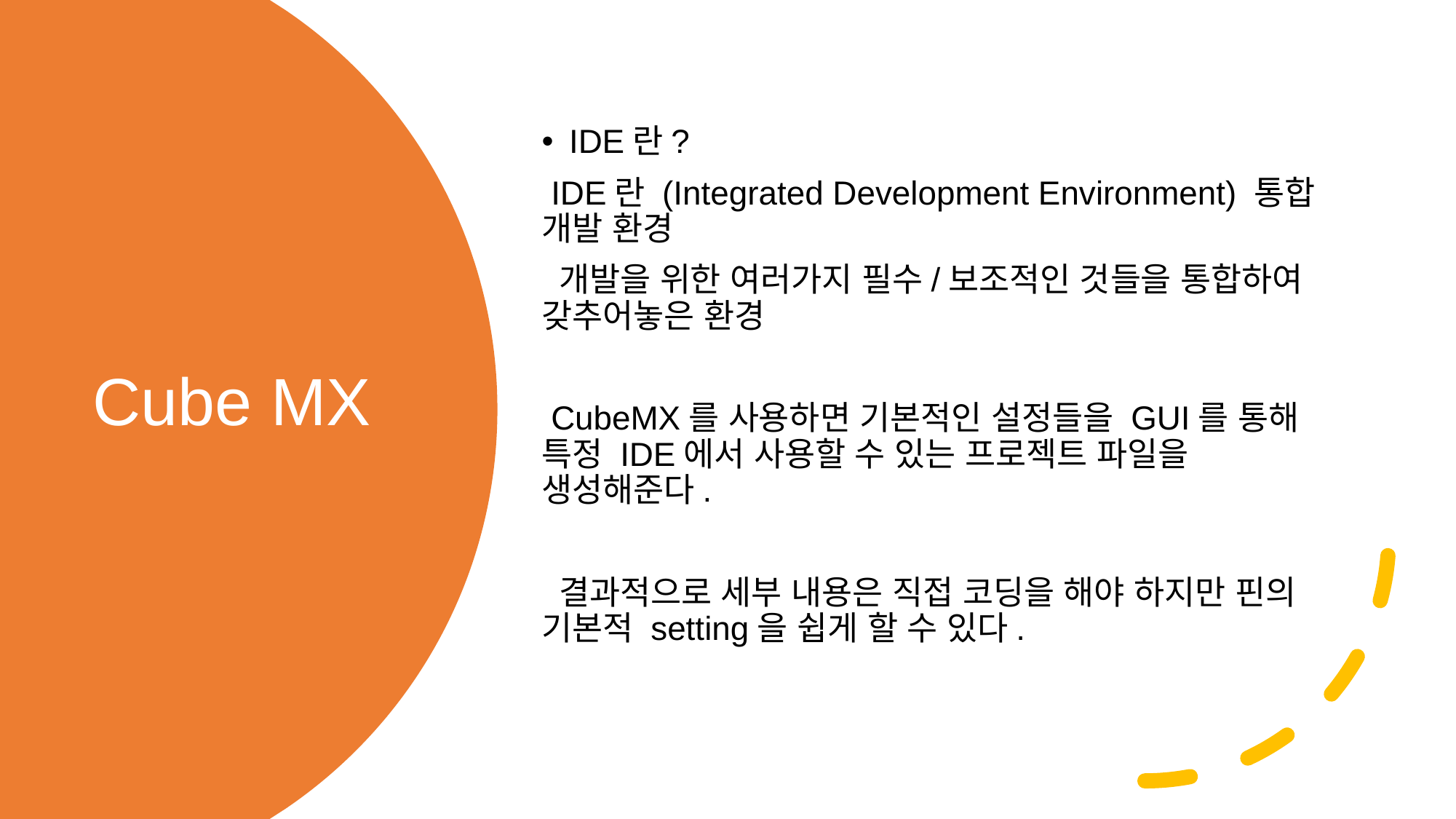

IDE란?
 IDE란 (Integrated Development Environment) 통합 개발 환경
 개발을 위한 여러가지 필수/보조적인 것들을 통합하여 갖추어놓은 환경

 CubeMX를 사용하면 기본적인 설정들을 GUI를 통해 특정 IDE에서 사용할 수 있는 프로젝트 파일을 생성해준다.

 결과적으로 세부 내용은 직접 코딩을 해야 하지만 핀의 기본적 setting을 쉽게 할 수 있다.
# Cube MX